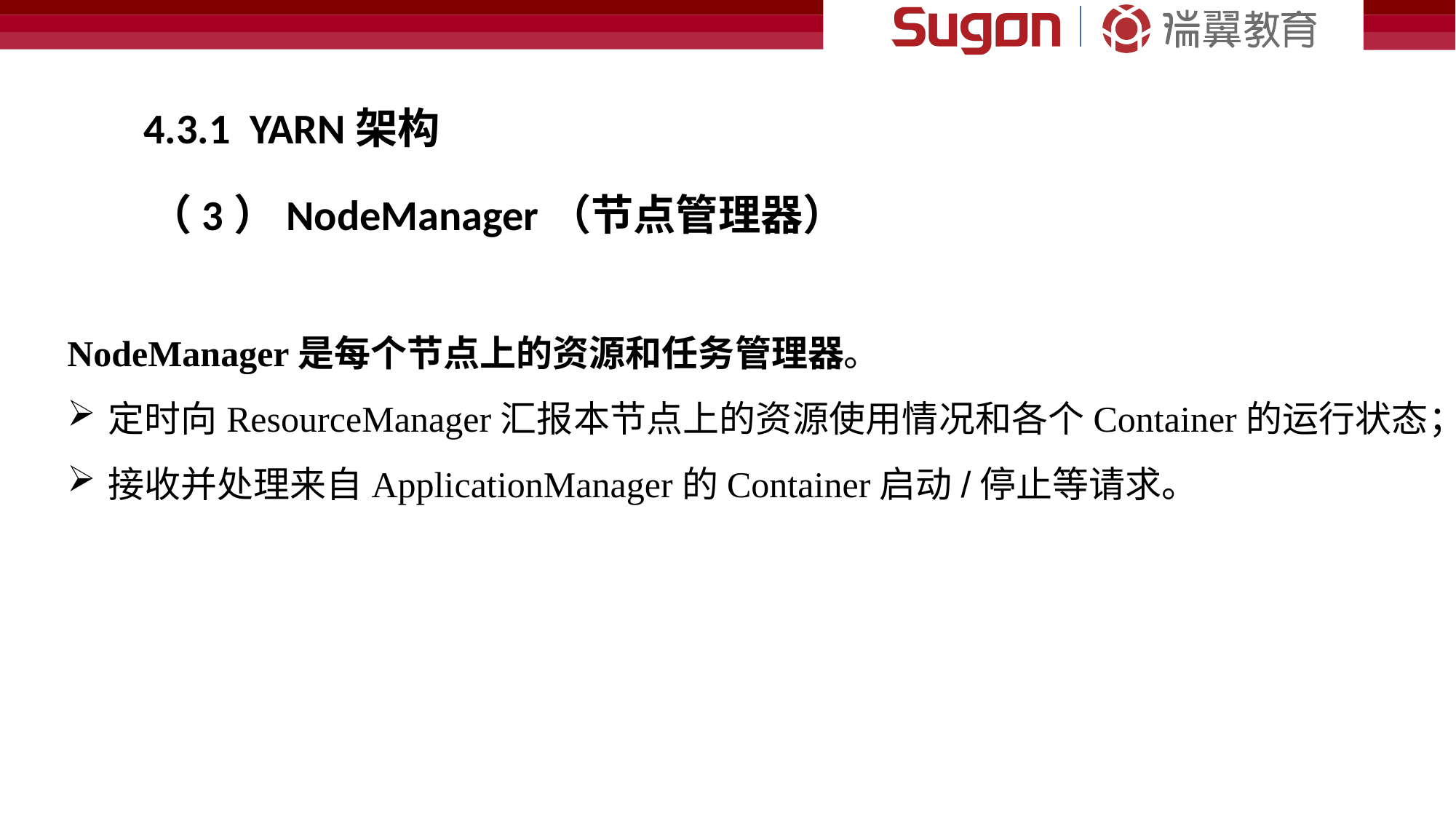

4.3.1  YARN架构
（3）NodeManager（节点管理器）
NodeManager是每个节点上的资源和任务管理器。
定时向ResourceManager汇报本节点上的资源使用情况和各个Container的运行状态；
接收并处理来自ApplicationManager的Container启动/停止等请求。